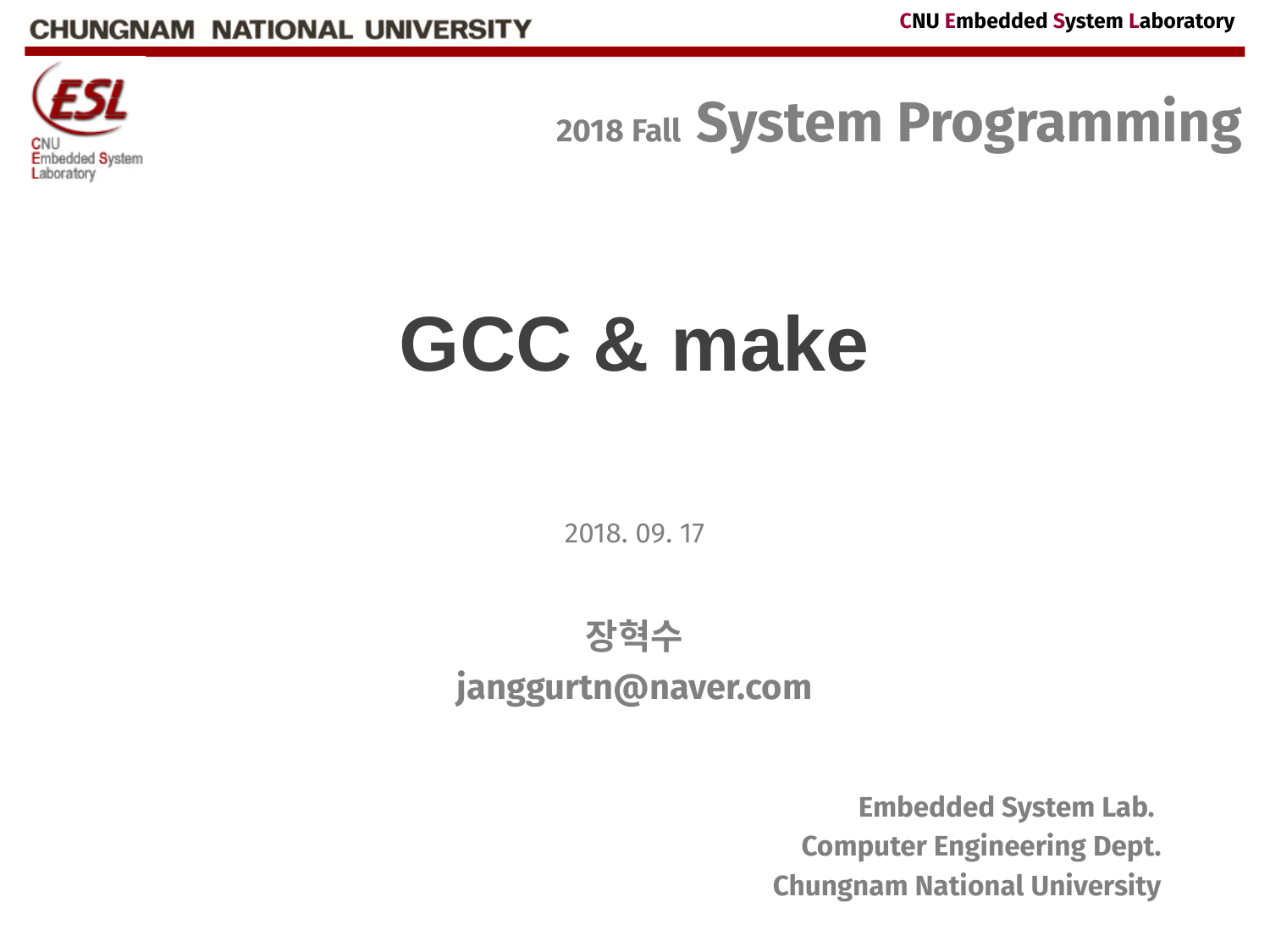

# GCC & make
2018. 09. 17
장혁수
janggurtn@naver.com